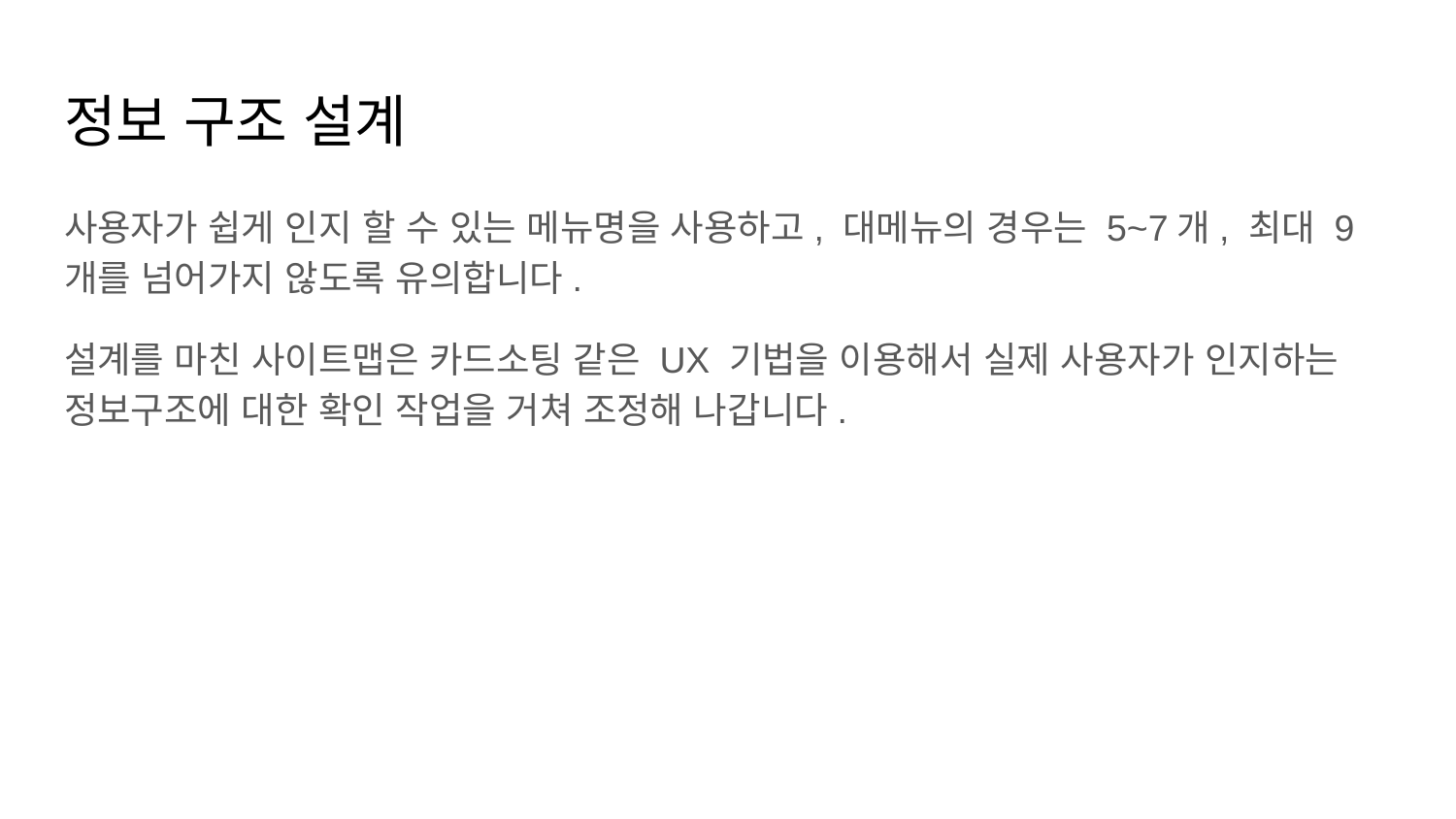

# 정보 구조 설계
사용자가 쉽게 인지 할 수 있는 메뉴명을 사용하고, 대메뉴의 경우는 5~7개, 최대 9개를 넘어가지 않도록 유의합니다.
설계를 마친 사이트맵은 카드소팅 같은 UX 기법을 이용해서 실제 사용자가 인지하는 정보구조에 대한 확인 작업을 거쳐 조정해 나갑니다.